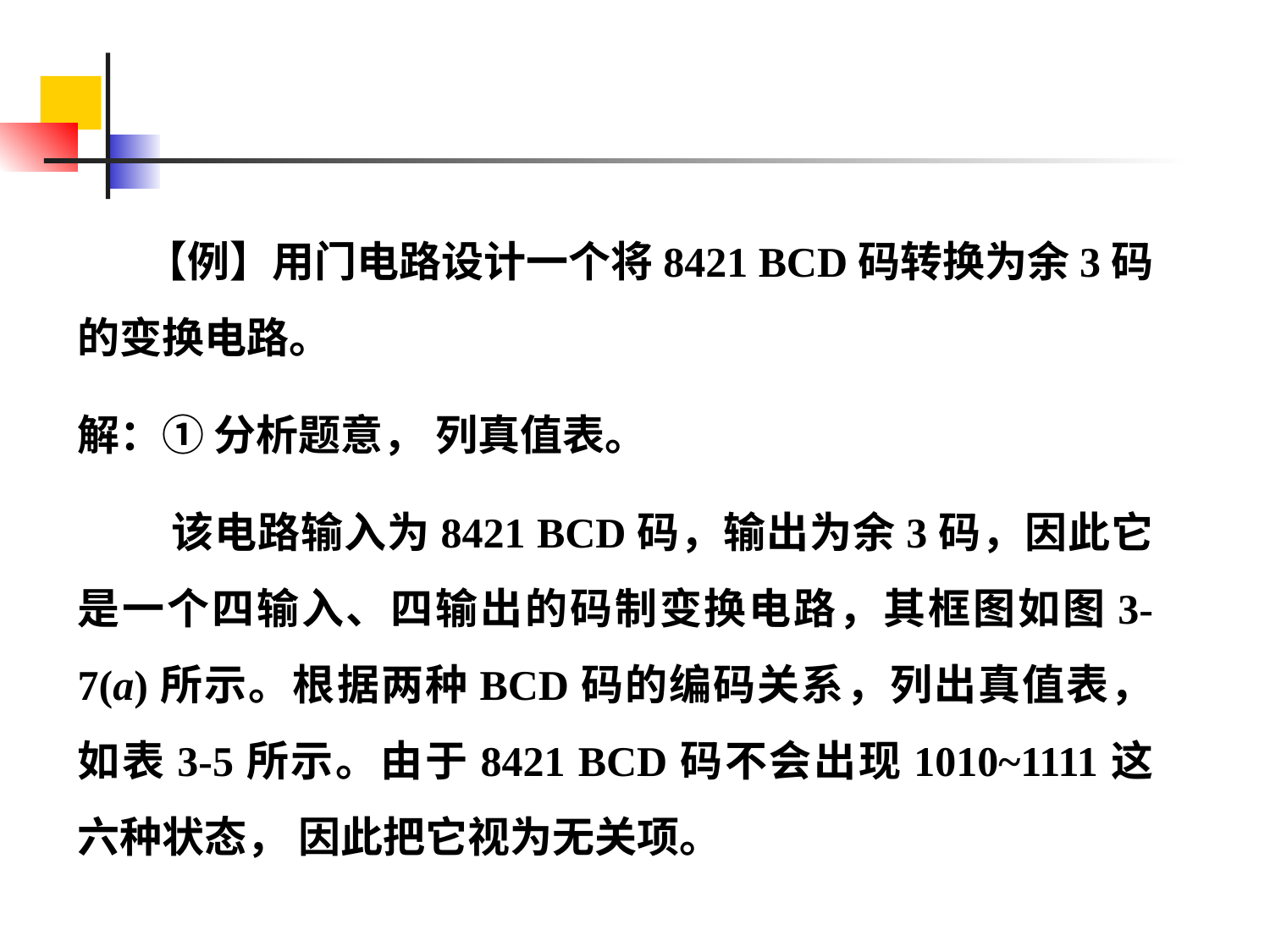

【例】用门电路设计一个将8421 BCD码转换为余3码的变换电路。
解：① 分析题意， 列真值表。
        该电路输入为8421 BCD码，输出为余3码，因此它是一个四输入、四输出的码制变换电路，其框图如图3-7(a)所示。根据两种BCD码的编码关系，列出真值表，如表3-5所示。由于8421 BCD码不会出现1010~1111这六种状态， 因此把它视为无关项。